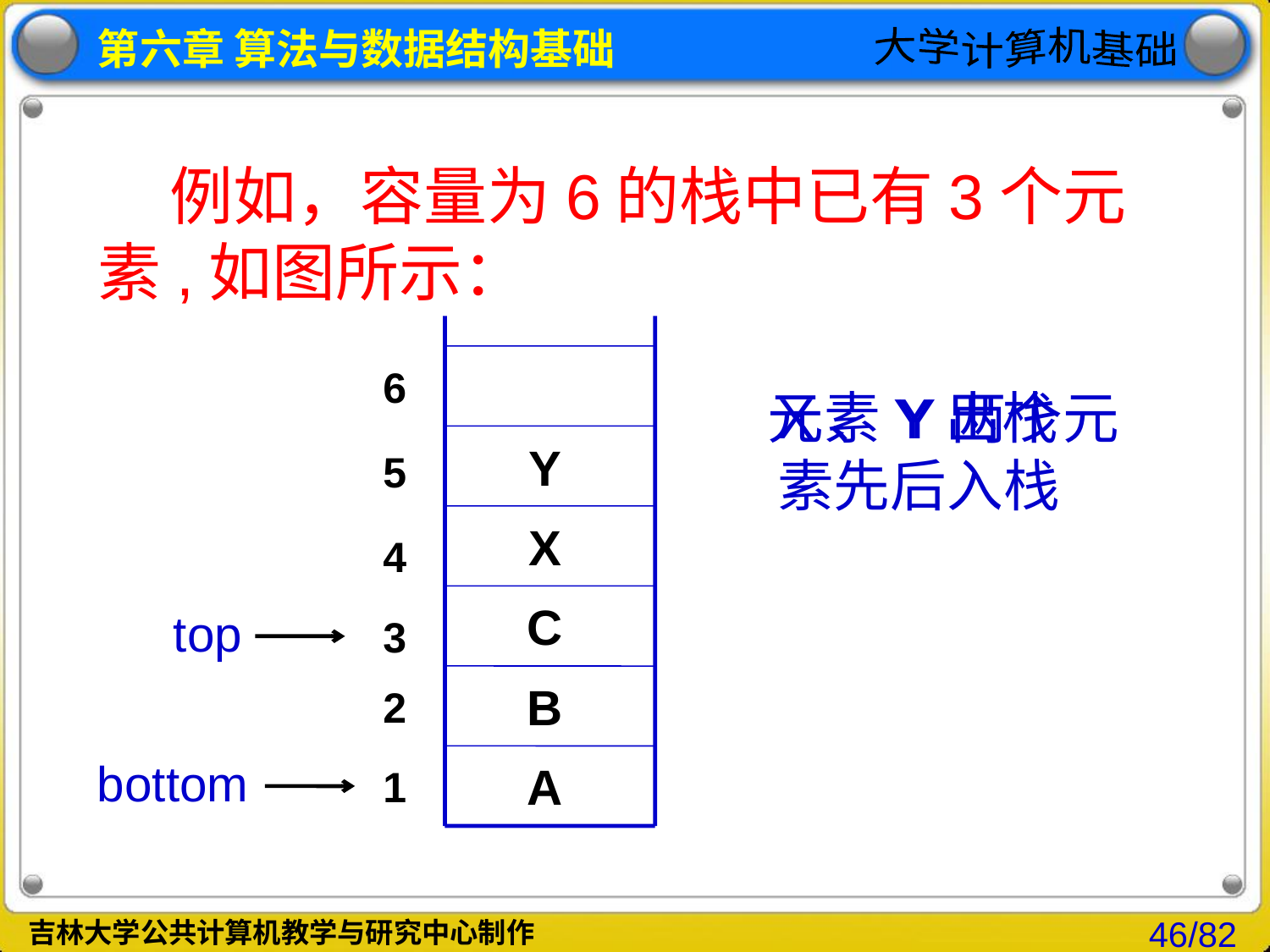

# 例如，容量为6的栈中已有3个元素,如图所示：

6

元素Y出栈
X、Y两个元素先后入栈

5
Y

4
X

top
3
C

2

B
bottom
1

A

46/82